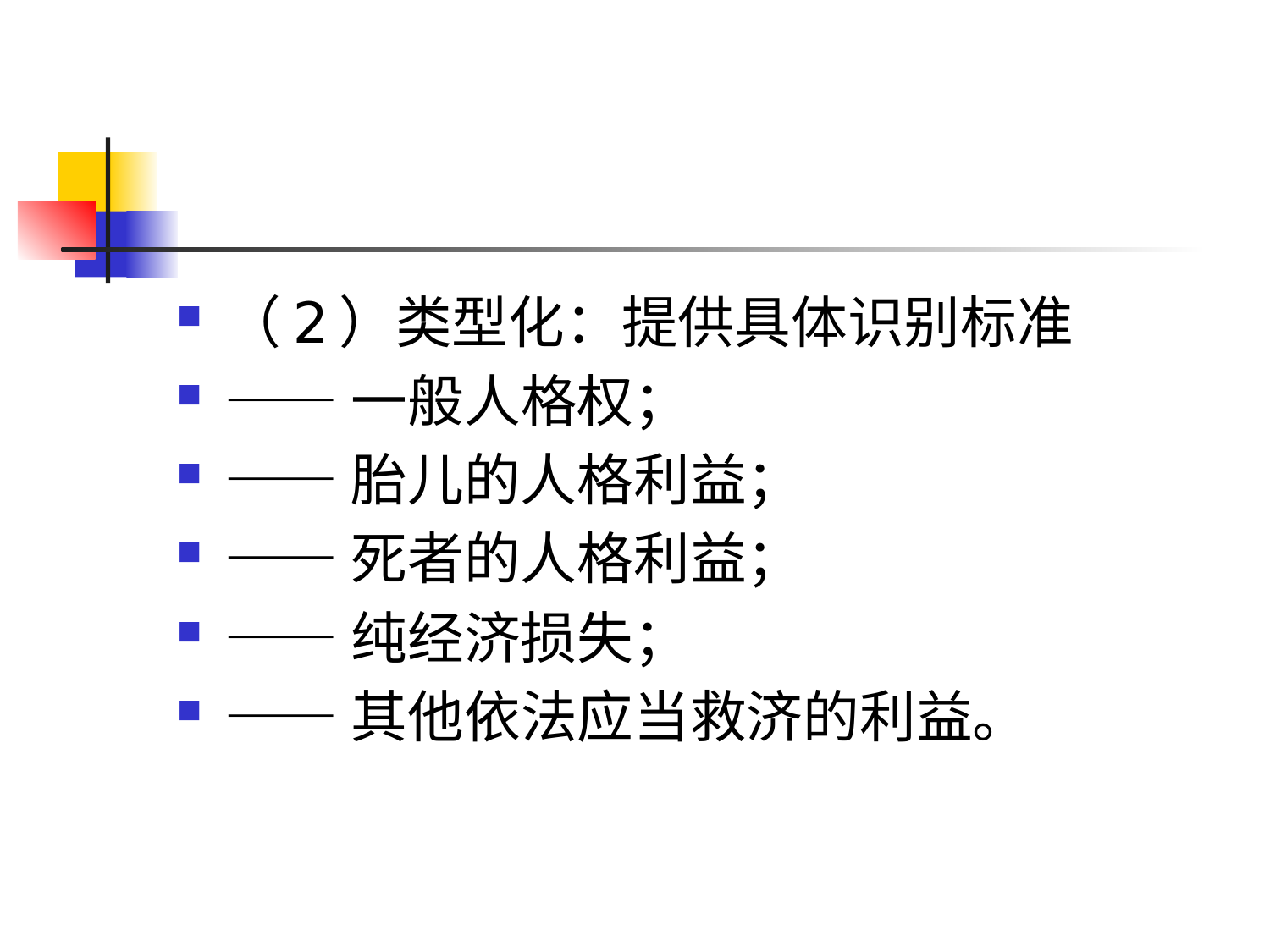

#
（2）类型化：提供具体识别标准
——一般人格权；
——胎儿的人格利益；
——死者的人格利益；
——纯经济损失；
——其他依法应当救济的利益。